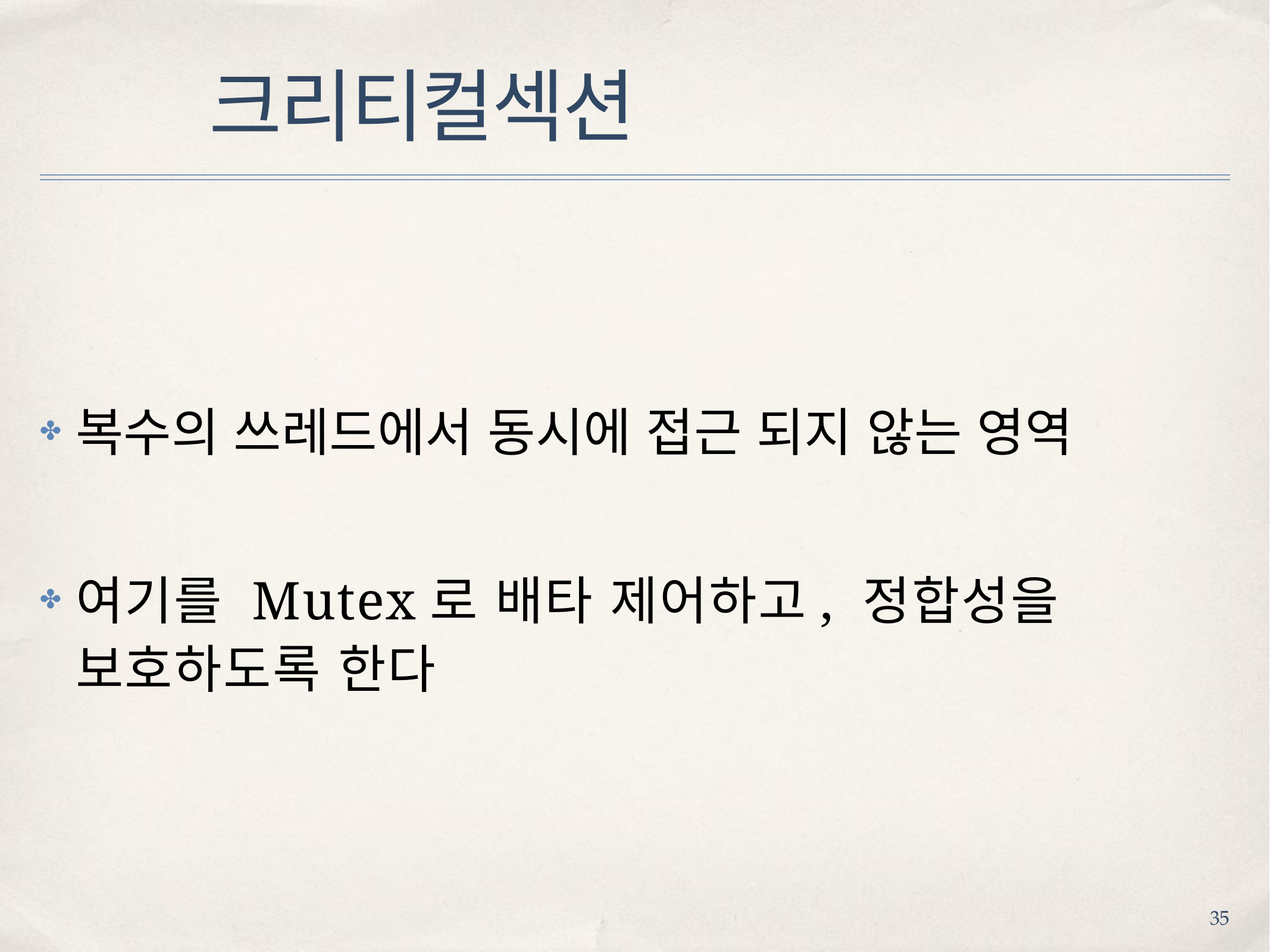

# 크리티컬섹션
복수의 쓰레드에서 동시에 접근 되지 않는 영역
✤
여기를 Mutex로 배타 제어하고, 정합성을 보호하도록 한다
✤
35